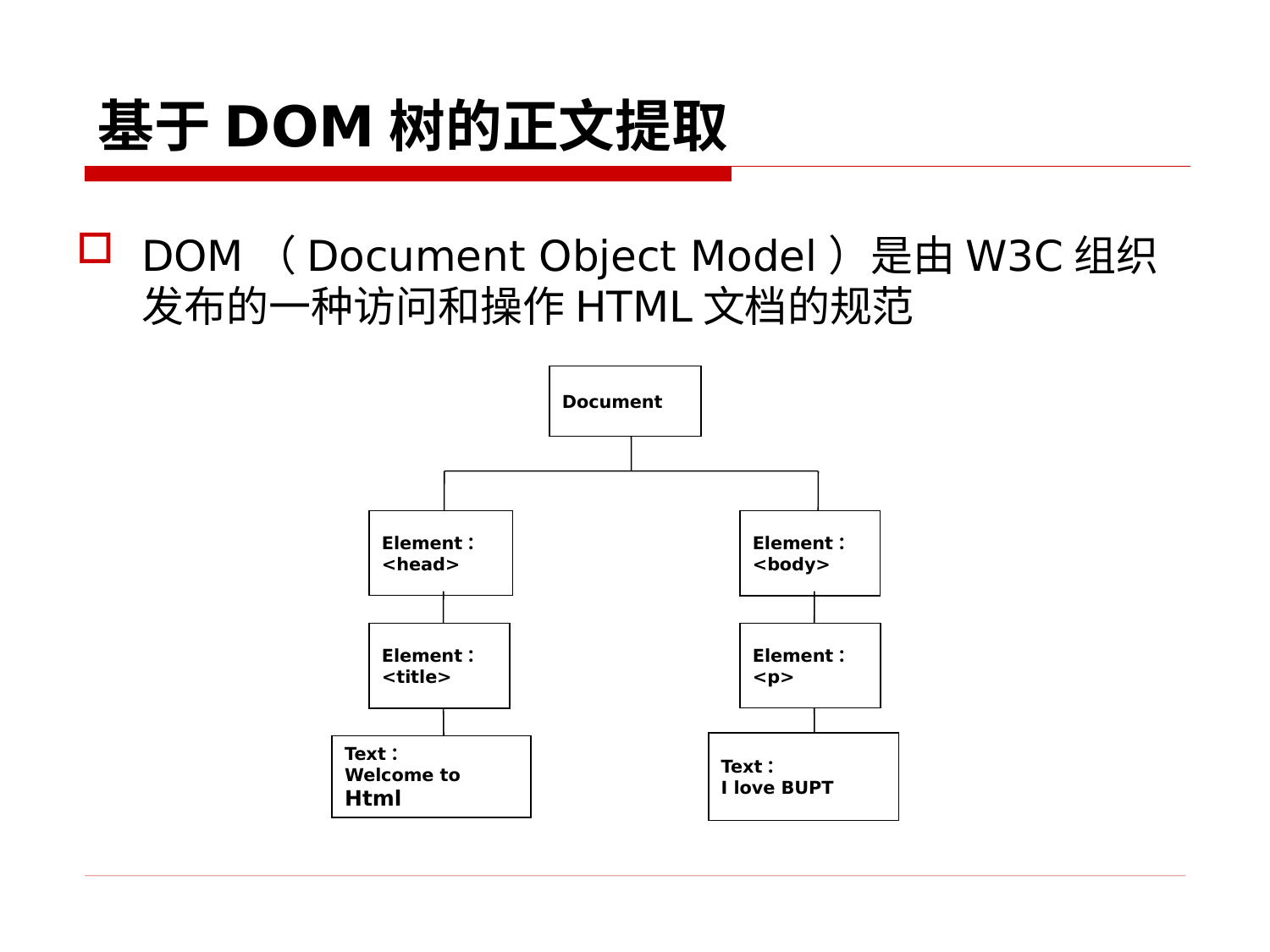

基于DOM树的正文提取
DOM（Document Object Model）是由W3C组织发布的一种访问和操作HTML文档的规范

Document

Element：
<head>
Element：
<body>

Text：
I love BUPT
Text：
Welcome to Html
Element：
<title>
Element：
<p>
62